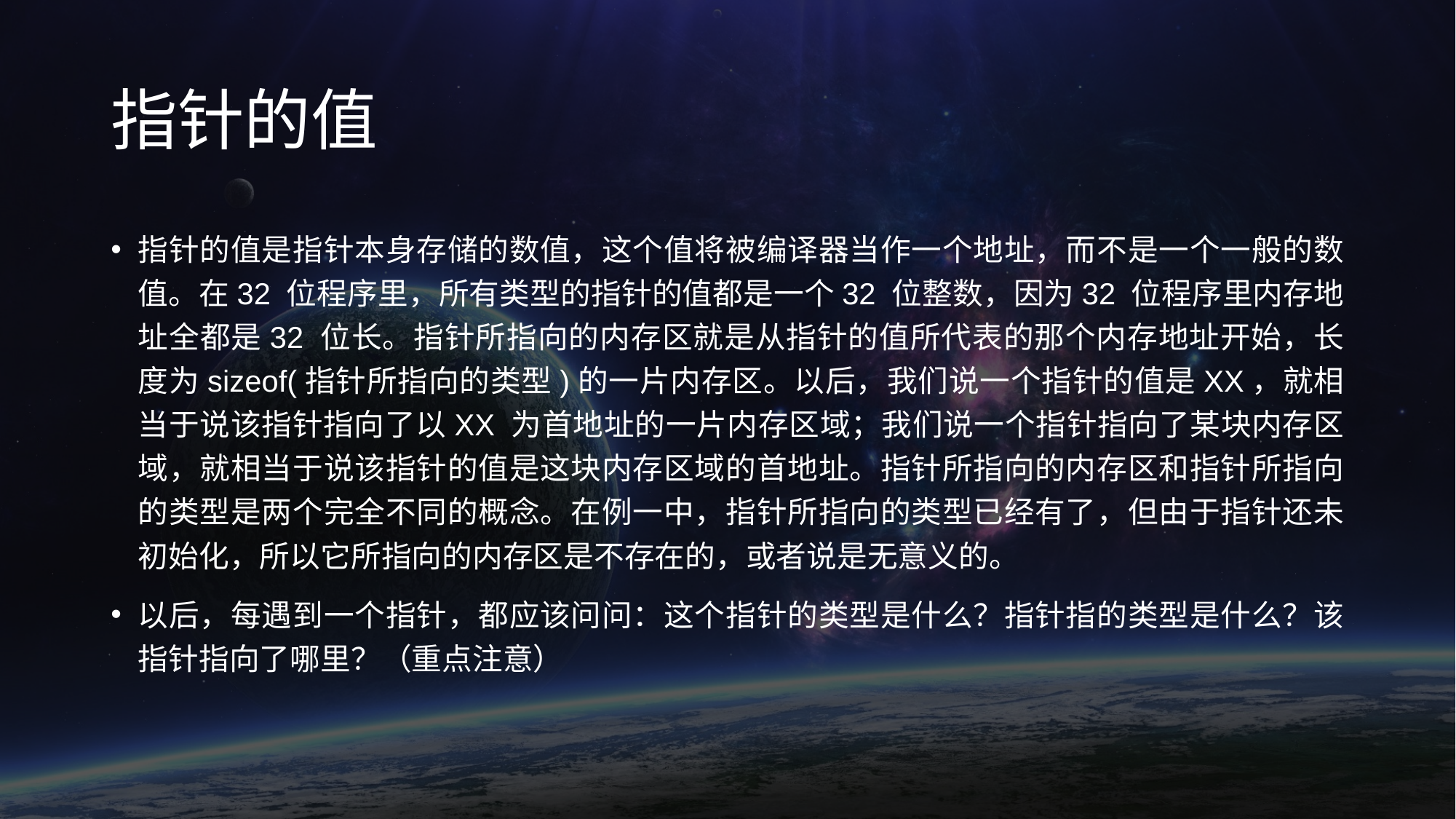

# 指针的值
指针的值是指针本身存储的数值，这个值将被编译器当作一个地址，而不是一个一般的数值。在32 位程序里，所有类型的指针的值都是一个32 位整数，因为32 位程序里内存地址全都是32 位长。指针所指向的内存区就是从指针的值所代表的那个内存地址开始，长度为sizeof(指针所指向的类型)的一片内存区。以后，我们说一个指针的值是XX，就相当于说该指针指向了以XX 为首地址的一片内存区域；我们说一个指针指向了某块内存区域，就相当于说该指针的值是这块内存区域的首地址。指针所指向的内存区和指针所指向的类型是两个完全不同的概念。在例一中，指针所指向的类型已经有了，但由于指针还未初始化，所以它所指向的内存区是不存在的，或者说是无意义的。
以后，每遇到一个指针，都应该问问：这个指针的类型是什么？指针指的类型是什么？该指针指向了哪里？（重点注意）